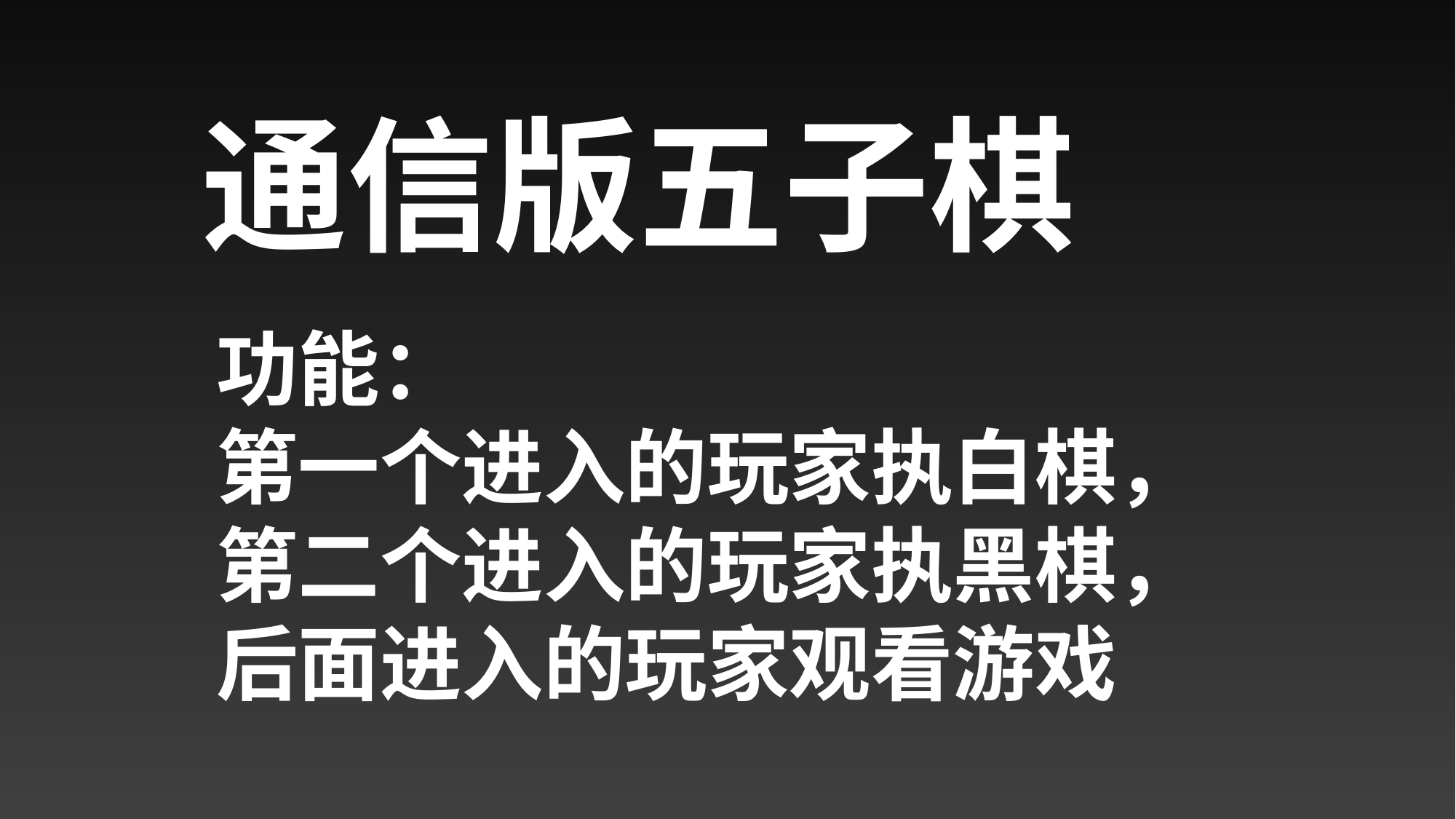

通信版五子棋
功能：
第一个进入的玩家执白棋，第二个进入的玩家执黑棋，后面进入的玩家观看游戏